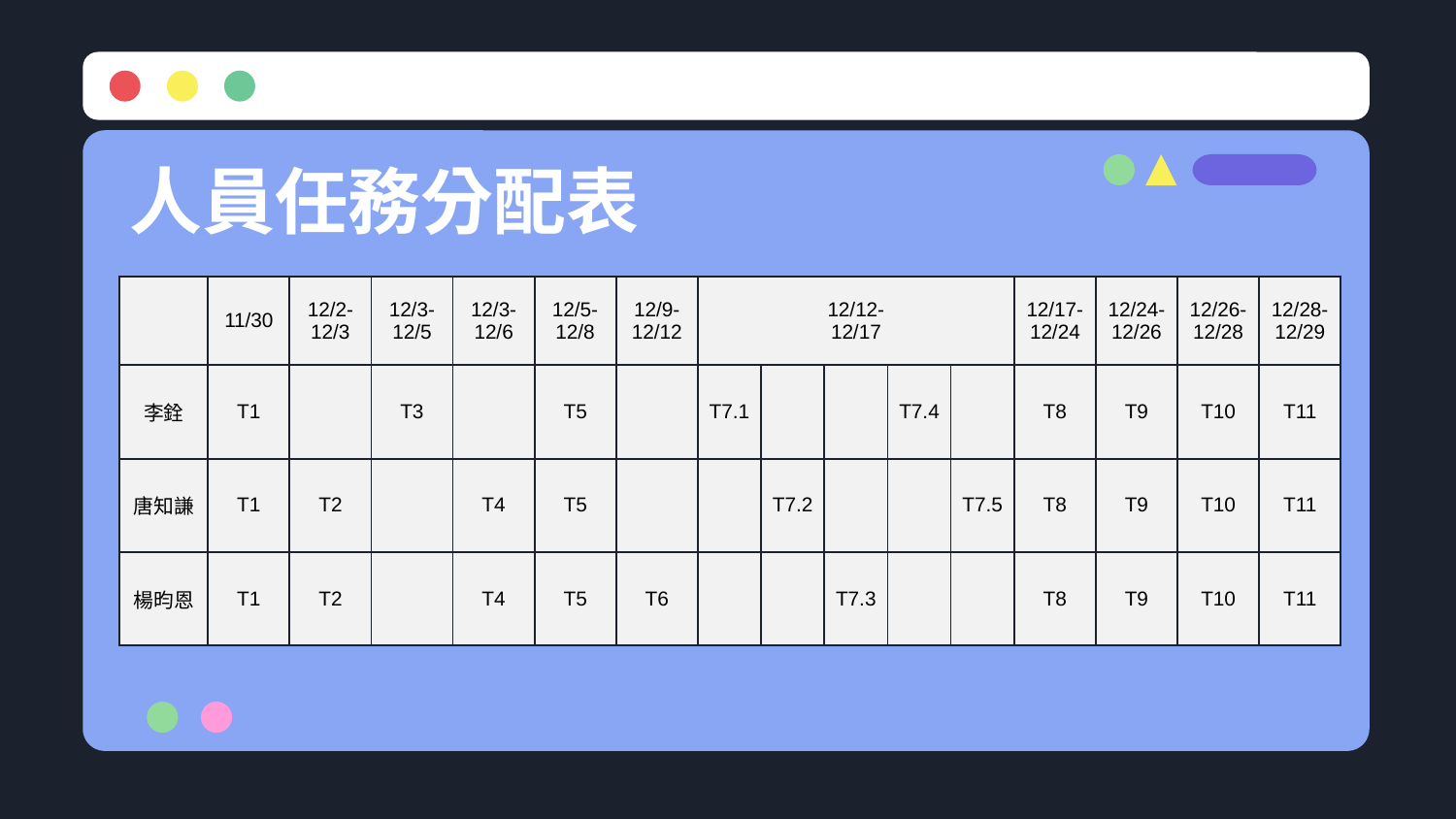

# 人員任務分配表
|  | 11/30 | 12/2- 12/3 | 12/3- 12/5 | 12/3- 12/6 | 12/5- 12/8 | 12/9- 12/12 | 12/12- 12/17 |  |  |  |  | 12/17- 12/24 | 12/24- 12/26 | 12/26- 12/28 | 12/28- 12/29 |
| --- | --- | --- | --- | --- | --- | --- | --- | --- | --- | --- | --- | --- | --- | --- | --- |
| 李銓 | T1 |  | T3 |  | T5 |  | T7.1 |  |  | T7.4 |  | T8 | T9 | T10 | T11 |
| 唐知謙 | T1 | T2 |  | T4 | T5 |  |  | T7.2 |  |  | T7.5 | T8 | T9 | T10 | T11 |
| 楊昀恩 | T1 | T2 |  | T4 | T5 | T6 |  |  | T7.3 |  |  | T8 | T9 | T10 | T11 |